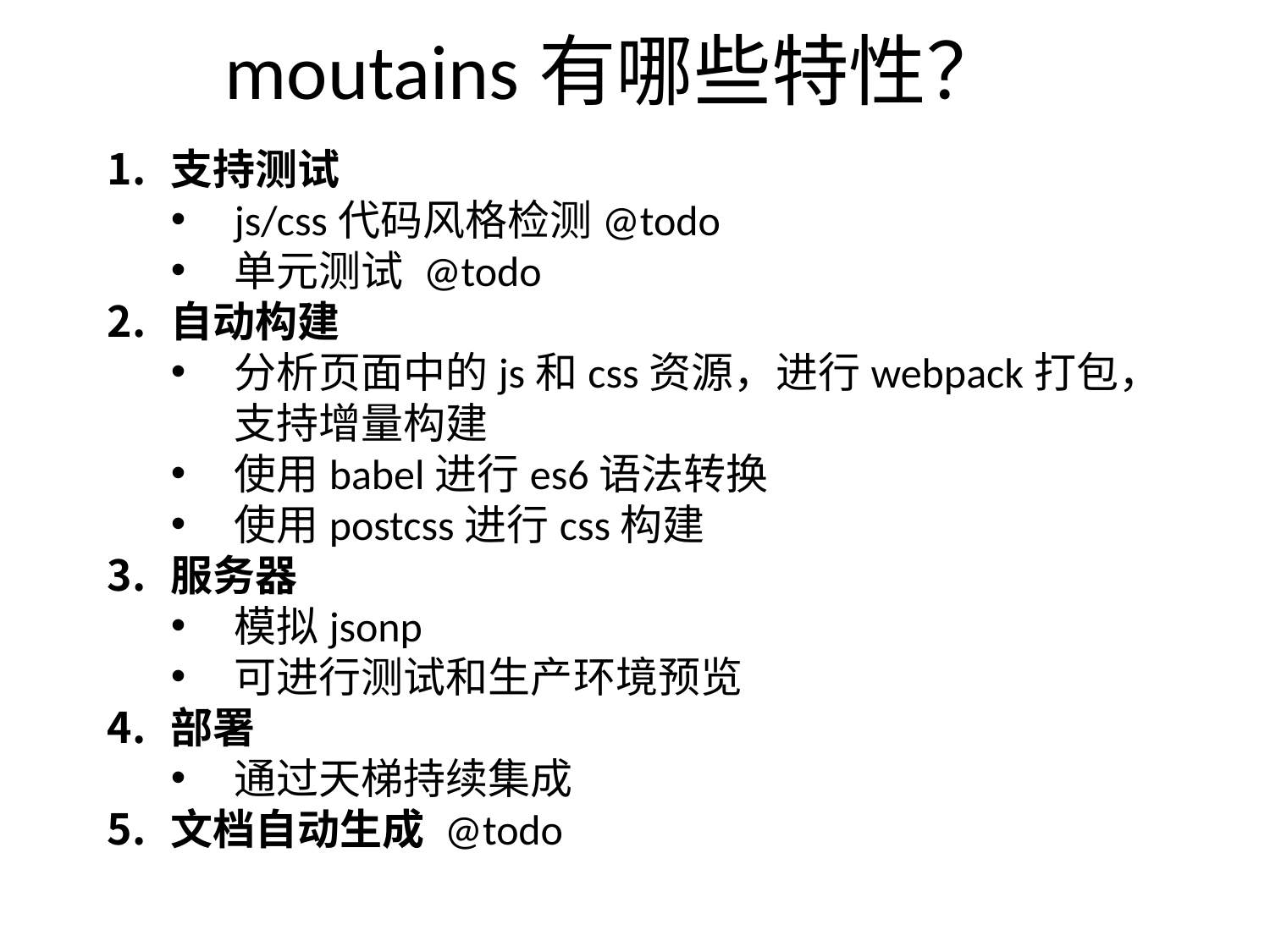

# moutains有哪些特性？
支持测试
js/css代码风格检测@todo
单元测试 @todo
自动构建
分析页面中的js和css资源，进行webpack打包，支持增量构建
使用babel进行es6语法转换
使用postcss进行css构建
服务器
模拟jsonp
可进行测试和生产环境预览
部署
通过天梯持续集成
文档自动生成 @todo